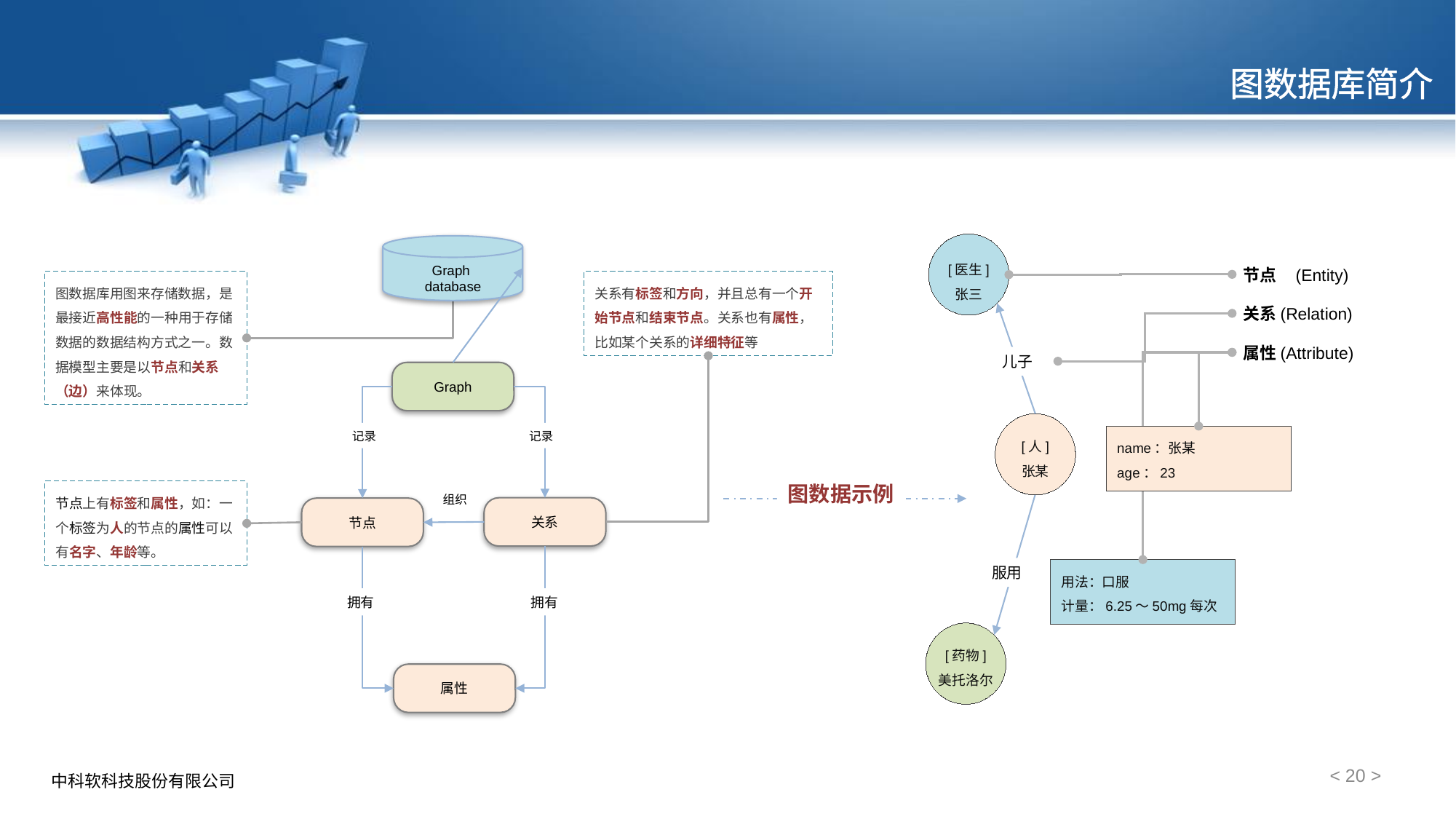

# 图数据库简介

[医生]
张三
Graph
database
节点    (Entity)
图数据库用图来存储数据，是最接近高性能的一种用于存储数据的数据结构方式之一。数据模型主要是以节点和关系（边）来体现。
关系有标签和方向，并且总有一个开始节点和结束节点。关系也有属性，比如某个关系的详细特征等
关系(Relation)
属性(Attribute)
儿子
Graph

记录
记录
[人]
张某
name：张某
age：23
图数据示例
节点上有标签和属性，如：一个标签为人的节点的属性可以有名字、年龄等。
组织
关系
节点
服用
用法：口服
计量：6.25～50mg每次
拥有
拥有

[药物]
美托洛尔
属性